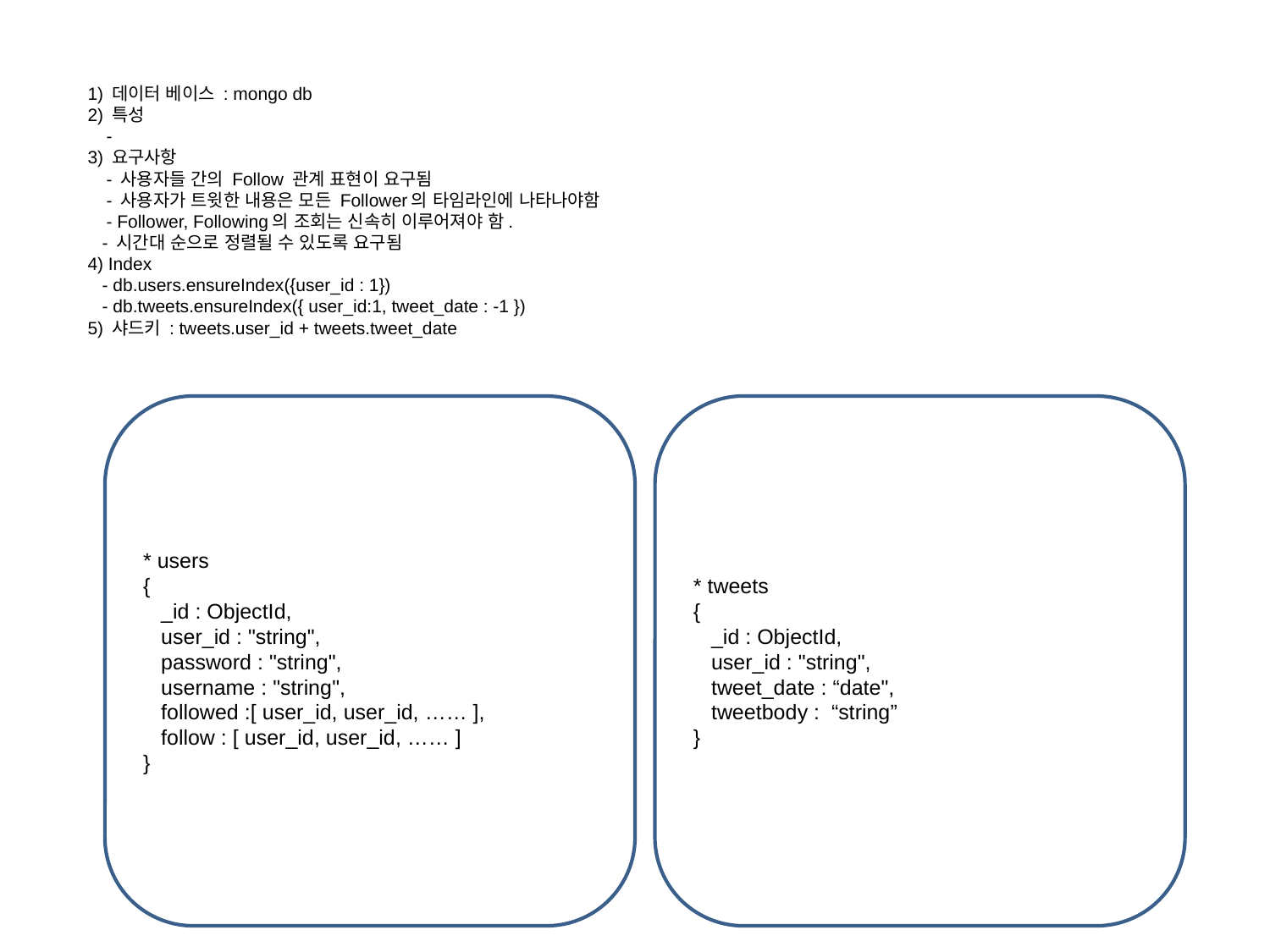

# 1) 데이터 베이스 : mongo db 2) 특성 - 3) 요구사항 - 사용자들 간의 Follow 관계 표현이 요구됨 - 사용자가 트윗한 내용은 모든 Follower의 타임라인에 나타나야함 - Follower, Following의 조회는 신속히 이루어져야 함. - 시간대 순으로 정렬될 수 있도록 요구됨 4) Index - db.users.ensureIndex({user_id : 1}) - db.tweets.ensureIndex({ user_id:1, tweet_date : -1 }) 5) 샤드키 : tweets.user_id + tweets.tweet_date
* users
{
   _id : ObjectId,
   user_id : "string",
   password : "string",
   username : "string",
   followed :[ user_id, user_id, …… ],
   follow : [ user_id, user_id, …… ]
}
* tweets
{
   _id : ObjectId,
   user_id : "string",
   tweet_date : “date",
   tweetbody :  “string”
}